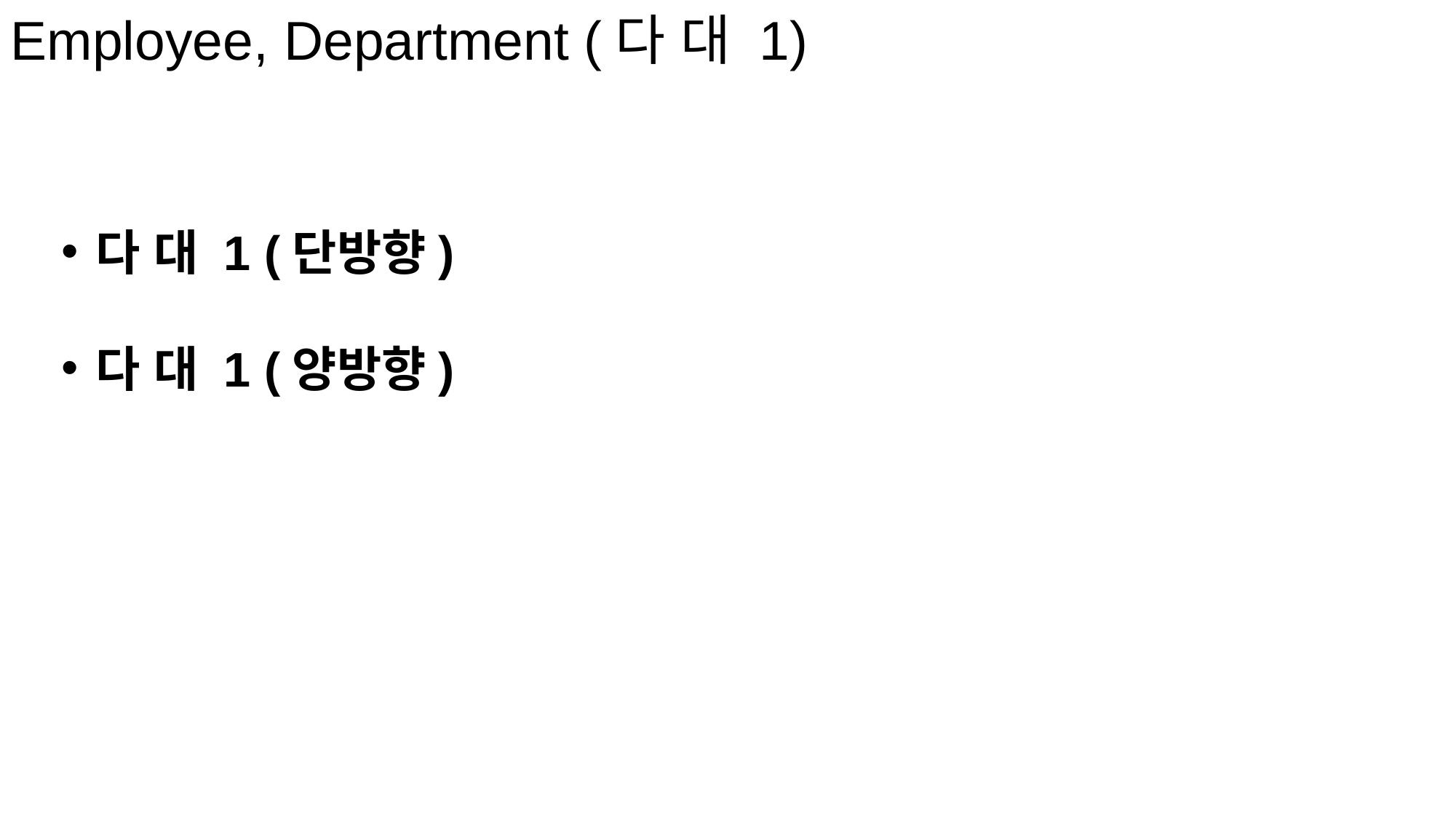

Employee, Department (다 대 1)
다 대 1 (단방향)
다 대 1 (양방향)